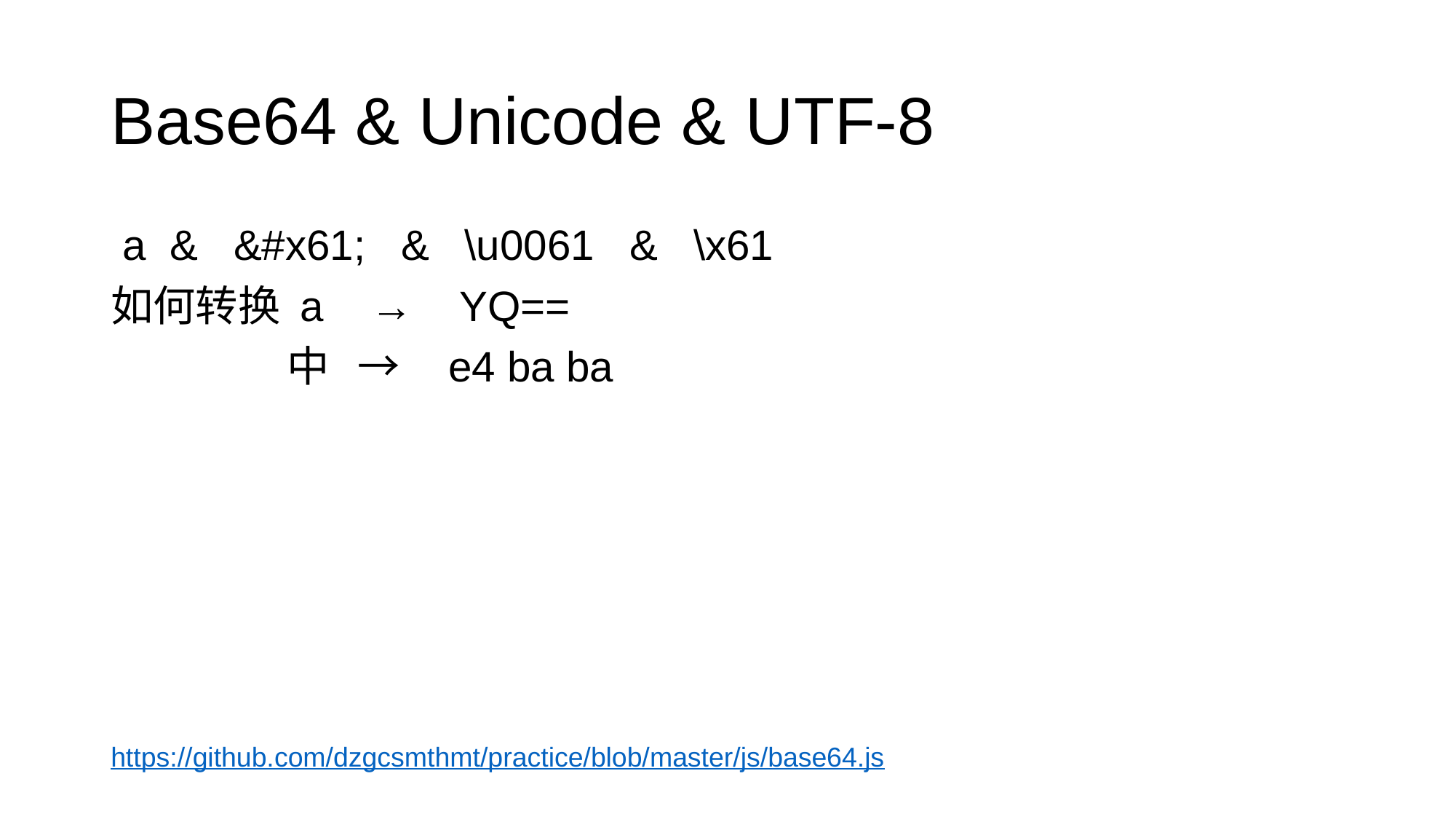

# Base64 & Unicode & UTF-8
 a  &   &#x61;   &   \u0061   &   \x61
如何转换 a    →    YQ==
	      中   →    e4 ba ba

https://github.com/dzgcsmthmt/practice/blob/master/js/base64.js